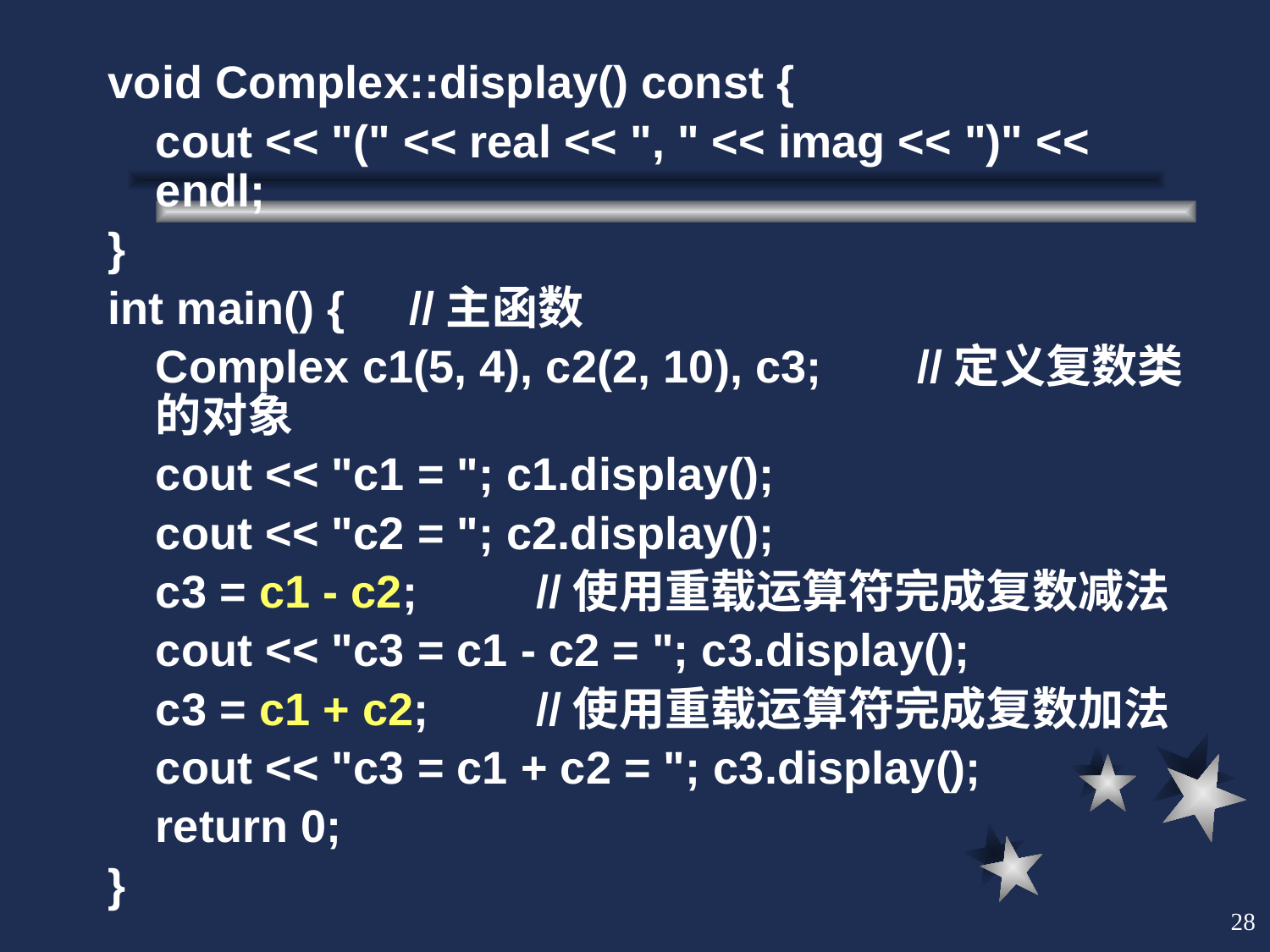

void Complex::display() const {
	cout << "(" << real << ", " << imag << ")" << endl;
}
int main() {	//主函数
	Complex c1(5, 4), c2(2, 10), c3;	//定义复数类的对象
	cout << "c1 = "; c1.display();
	cout << "c2 = "; c2.display();
	c3 = c1 - c2;	//使用重载运算符完成复数减法
	cout << "c3 = c1 - c2 = "; c3.display();
	c3 = c1 + c2;	//使用重载运算符完成复数加法
	cout << "c3 = c1 + c2 = "; c3.display();
	return 0;
}
28